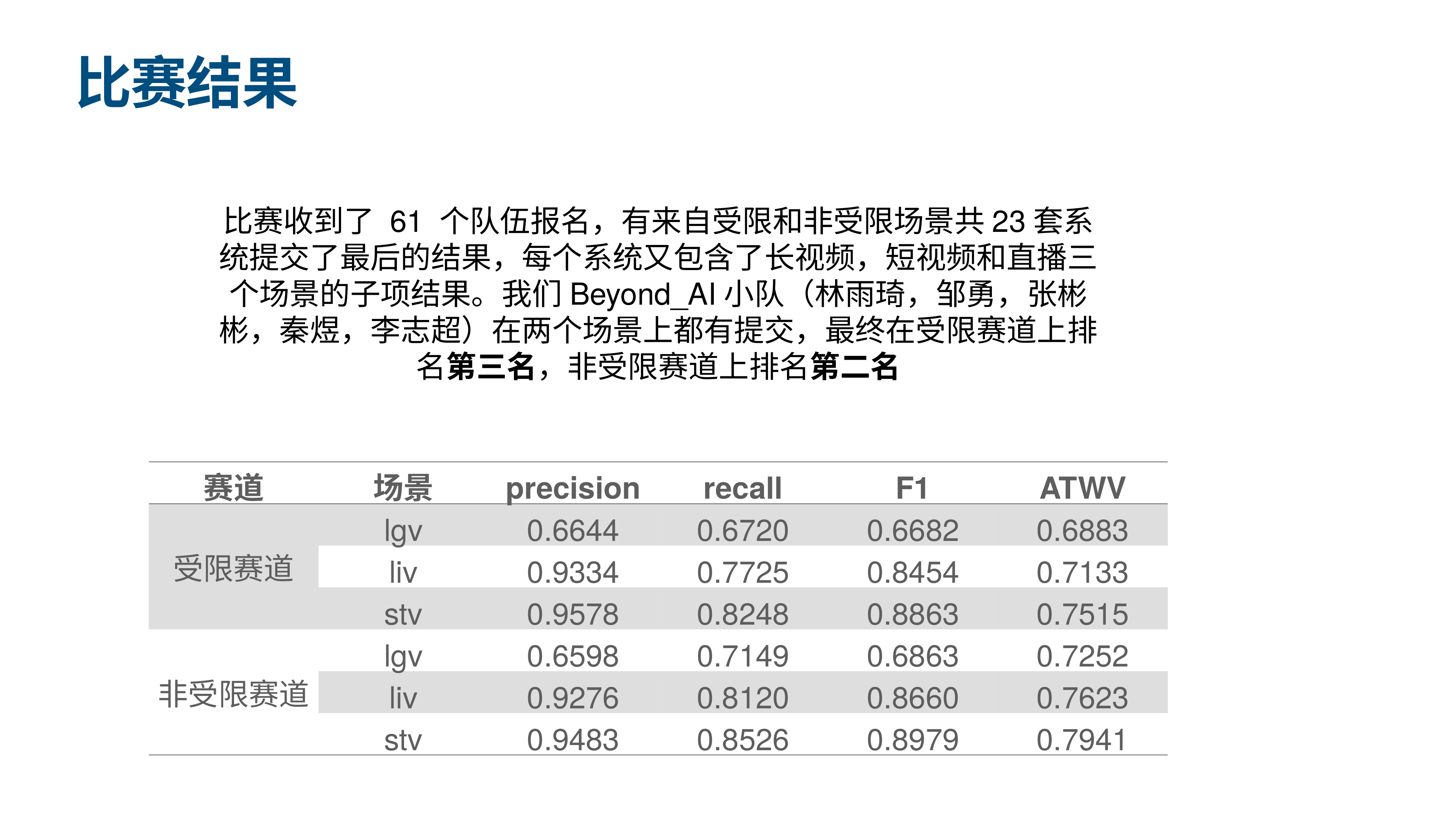

# 比赛结果
比赛收到了 61 个队伍报名，有来自受限和非受限场景共23套系统提交了最后的结果，每个系统又包含了长视频，短视频和直播三个场景的子项结果。我们Beyond_AI小队（林雨琦，邹勇，张彬彬，秦煜，李志超）在两个场景上都有提交，最终在受限赛道上排名第三名，非受限赛道上排名第二名
| 赛道 | 场景 | precision | recall | F1 | ATWV |
| --- | --- | --- | --- | --- | --- |
| 受限赛道 | lgv | 0.6644 | 0.6720 | 0.6682 | 0.6883 |
|  | liv | 0.9334 | 0.7725 | 0.8454 | 0.7133 |
|  | stv | 0.9578 | 0.8248 | 0.8863 | 0.7515 |
| 非受限赛道 | lgv | 0.6598 | 0.7149 | 0.6863 | 0.7252 |
|  | liv | 0.9276 | 0.8120 | 0.8660 | 0.7623 |
|  | stv | 0.9483 | 0.8526 | 0.8979 | 0.7941 |